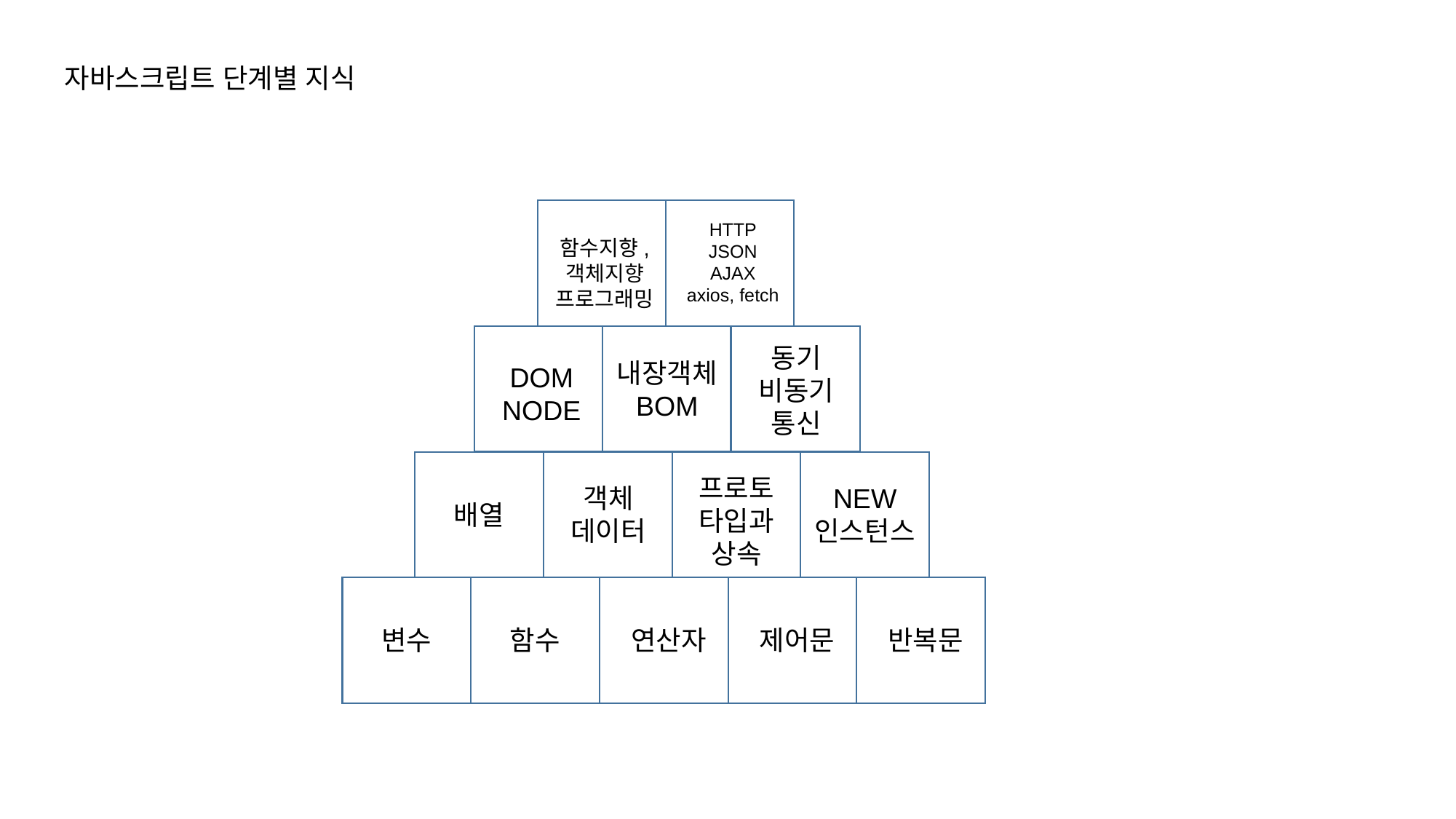

자바스크립트 단계별 지식

HTTP
JSON
AJAX
axios, fetch
함수지향,
객체지향
프로그래밍

동기
비동기
통신
내장객체
BOM
DOM
NODE

프로토
타입과
상속
객체
데이터
NEW
인스턴스
배열

변수
함수
연산자
제어문
반복문